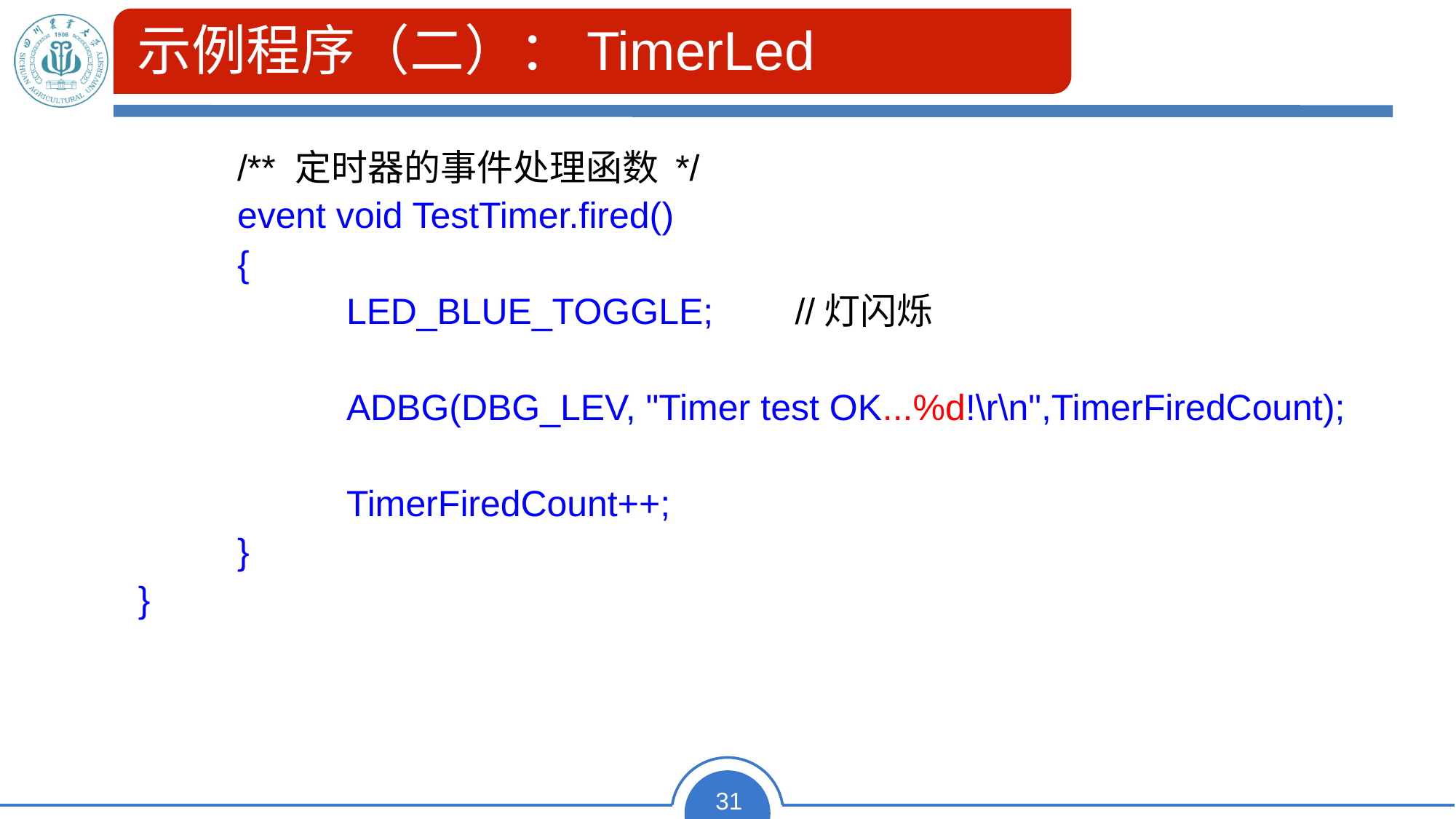

# 示例程序（二）：TimerLed
	/** 定时器的事件处理函数 */
	event void TestTimer.fired()
	{
		LED_BLUE_TOGGLE;        //灯闪烁

		ADBG(DBG_LEV, "Timer test OK...%d!\r\n",TimerFiredCount);

		TimerFiredCount++;
	}
 }